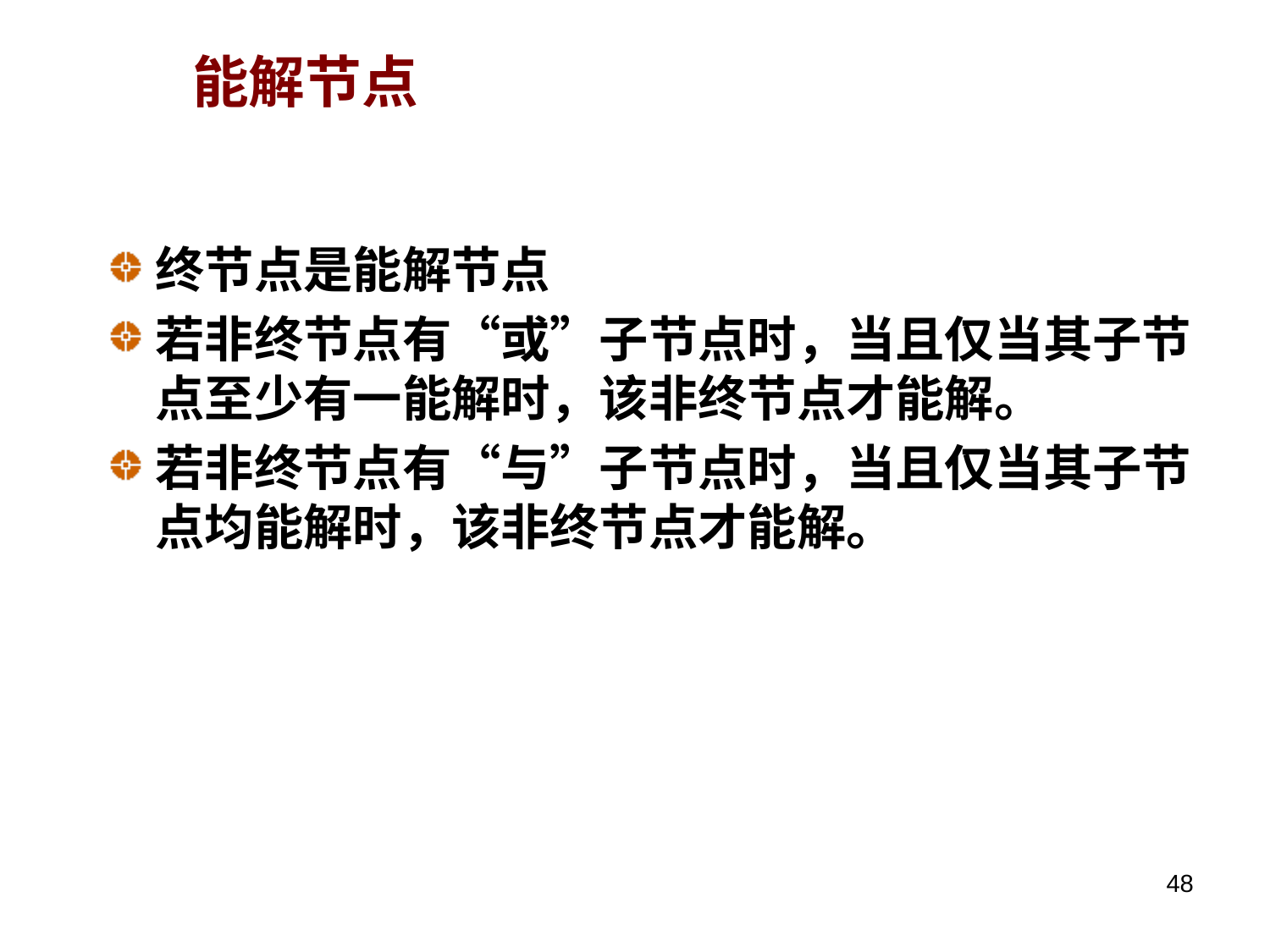

# 能解节点
终节点是能解节点
若非终节点有“或”子节点时，当且仅当其子节点至少有一能解时，该非终节点才能解。
若非终节点有“与”子节点时，当且仅当其子节点均能解时，该非终节点才能解。
48